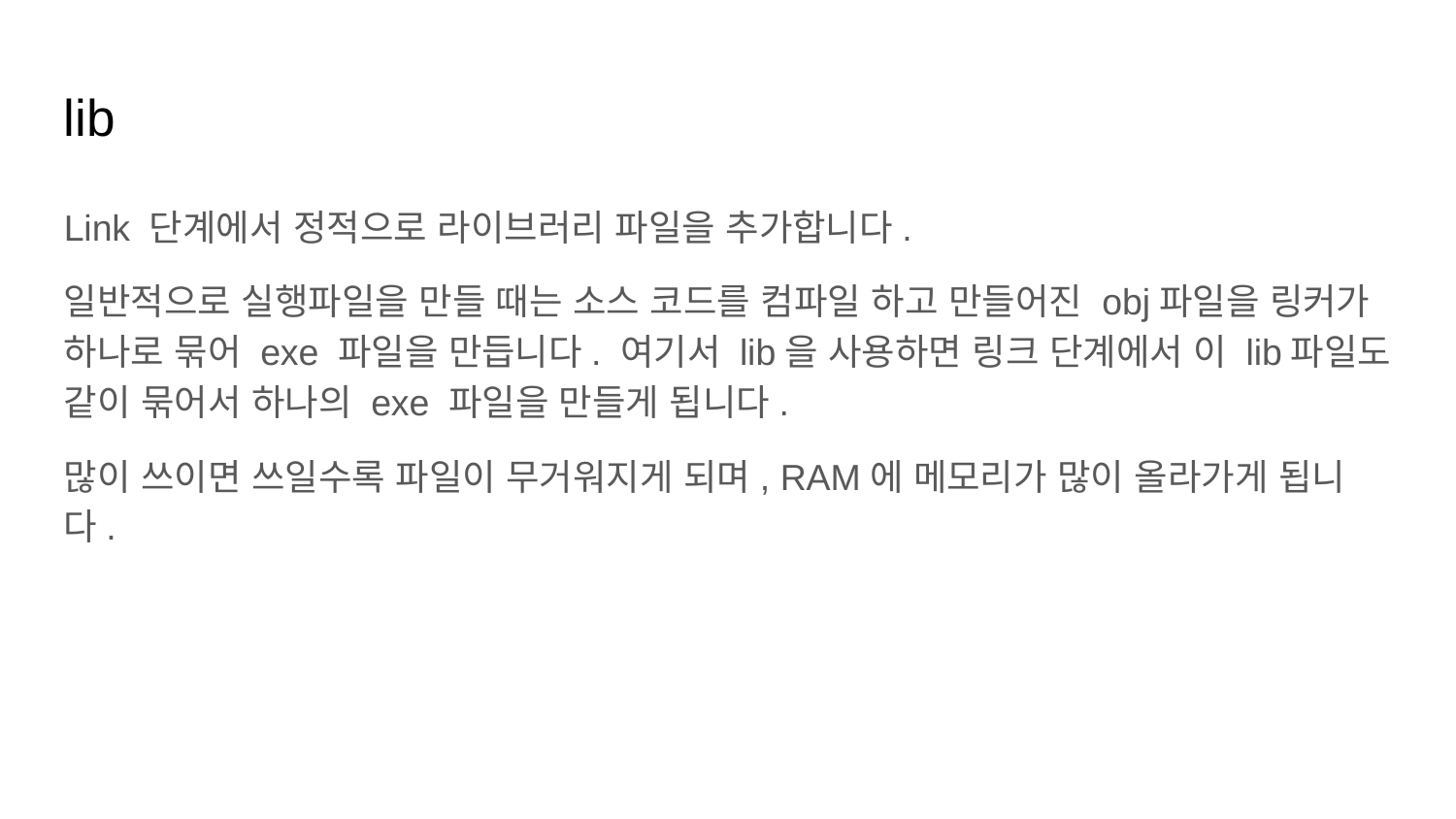

lib
Link 단계에서 정적으로 라이브러리 파일을 추가합니다.
일반적으로 실행파일을 만들 때는 소스 코드를 컴파일 하고 만들어진 obj파일을 링커가 하나로 묶어 exe 파일을 만듭니다. 여기서 lib을 사용하면 링크 단계에서 이 lib파일도 같이 묶어서 하나의 exe 파일을 만들게 됩니다.
많이 쓰이면 쓰일수록 파일이 무거워지게 되며, RAM에 메모리가 많이 올라가게 됩니다.